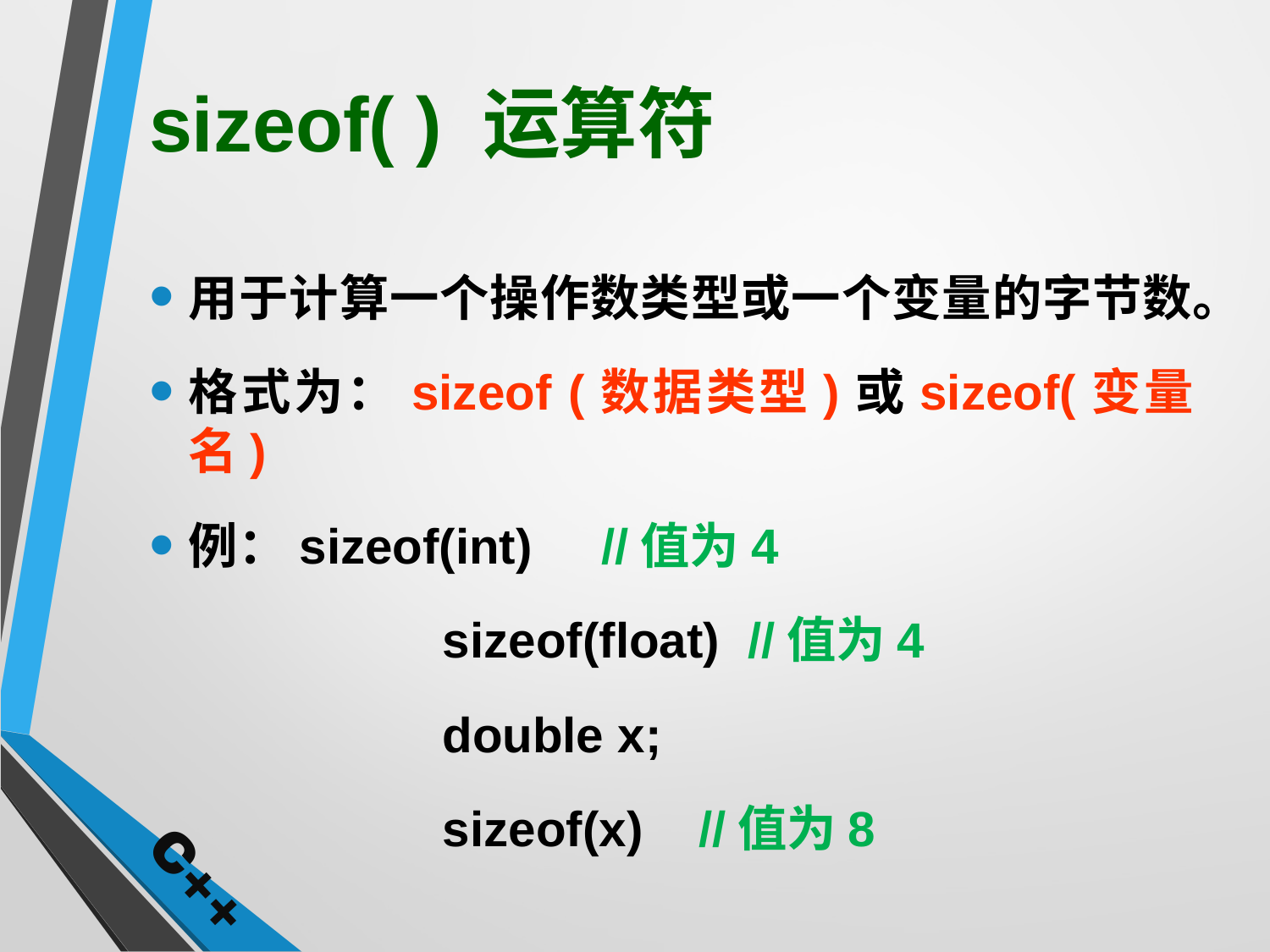

# sizeof( ) 运算符
用于计算一个操作数类型或一个变量的字节数。
格式为：sizeof (数据类型)或sizeof(变量名)
例：sizeof(int)     //值为4
			sizeof(float)  //值为4
			double x;
			sizeof(x)    //值为8